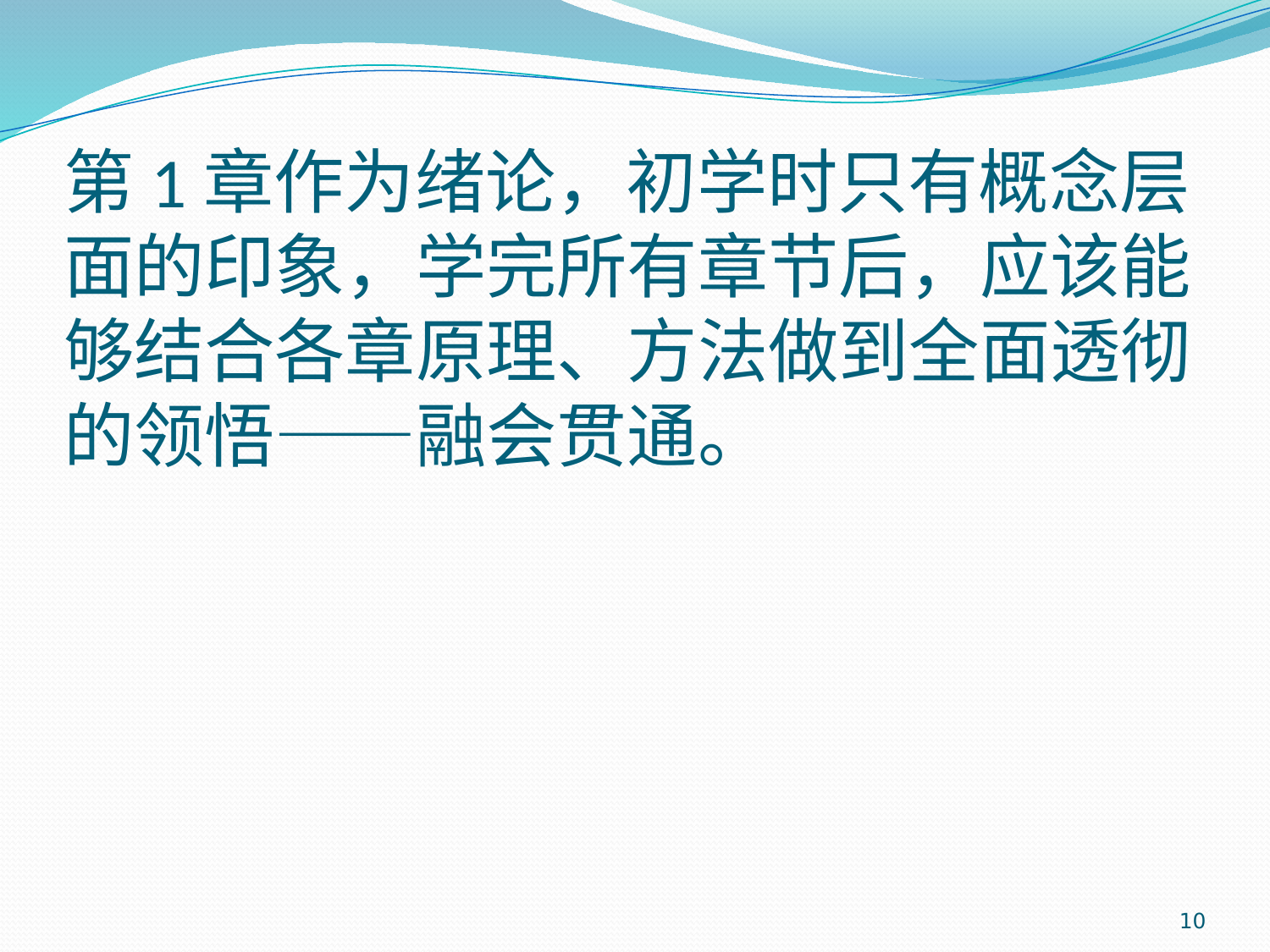

# 第1章作为绪论，初学时只有概念层面的印象，学完所有章节后，应该能够结合各章原理、方法做到全面透彻的领悟——融会贯通。
10